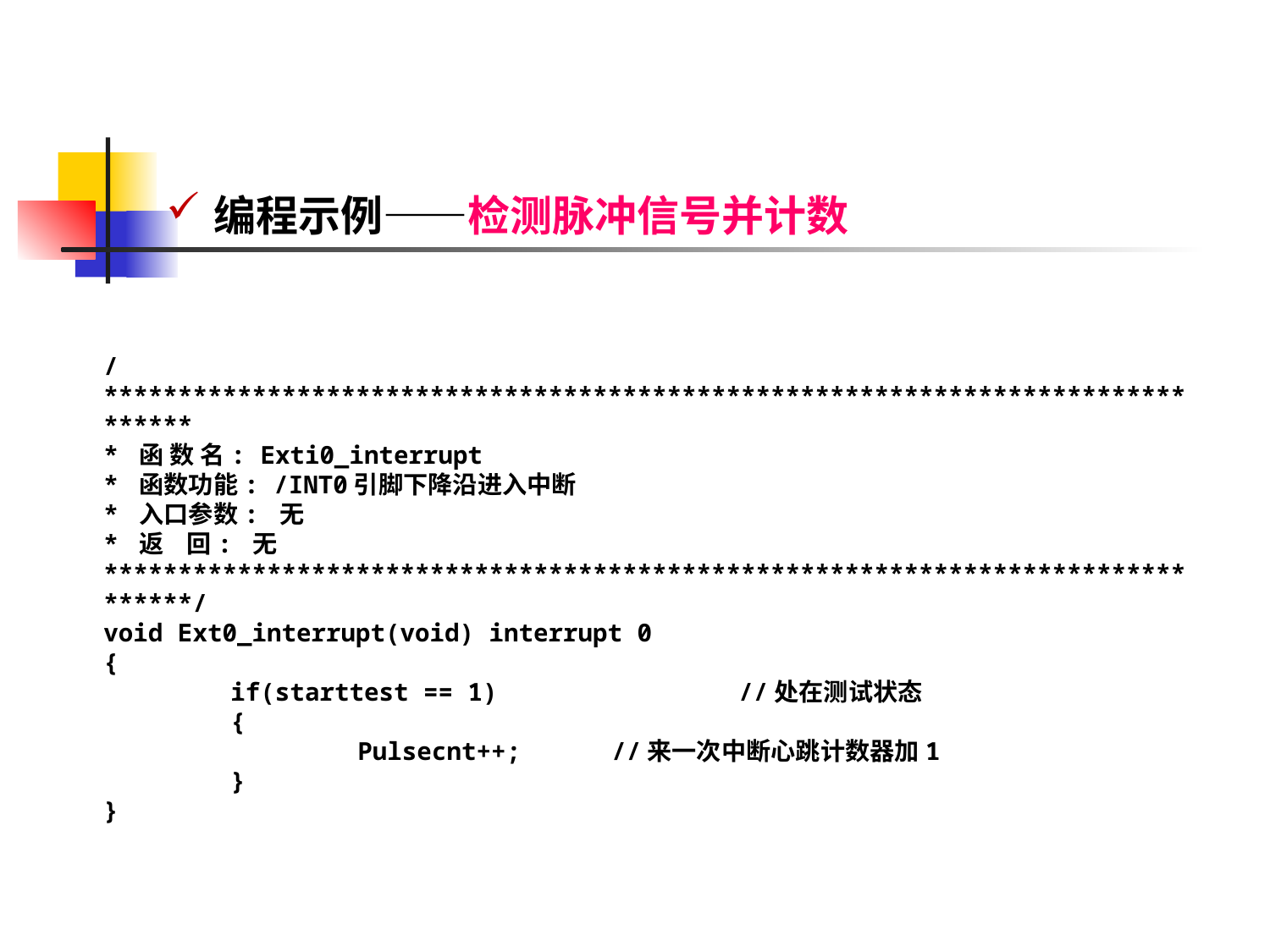

编程示例——检测脉冲信号并计数
/*******************************************************************************
* 函 数 名: Exti0_interrupt
* 函数功能: /INT0引脚下降沿进入中断
* 入口参数: 无
* 返    回: 无
*******************************************************************************/
void Ext0_interrupt(void) interrupt 0
{
	if(starttest == 1)		//处在测试状态
	{
		Pulsecnt++;	//来一次中断心跳计数器加1
	}
}